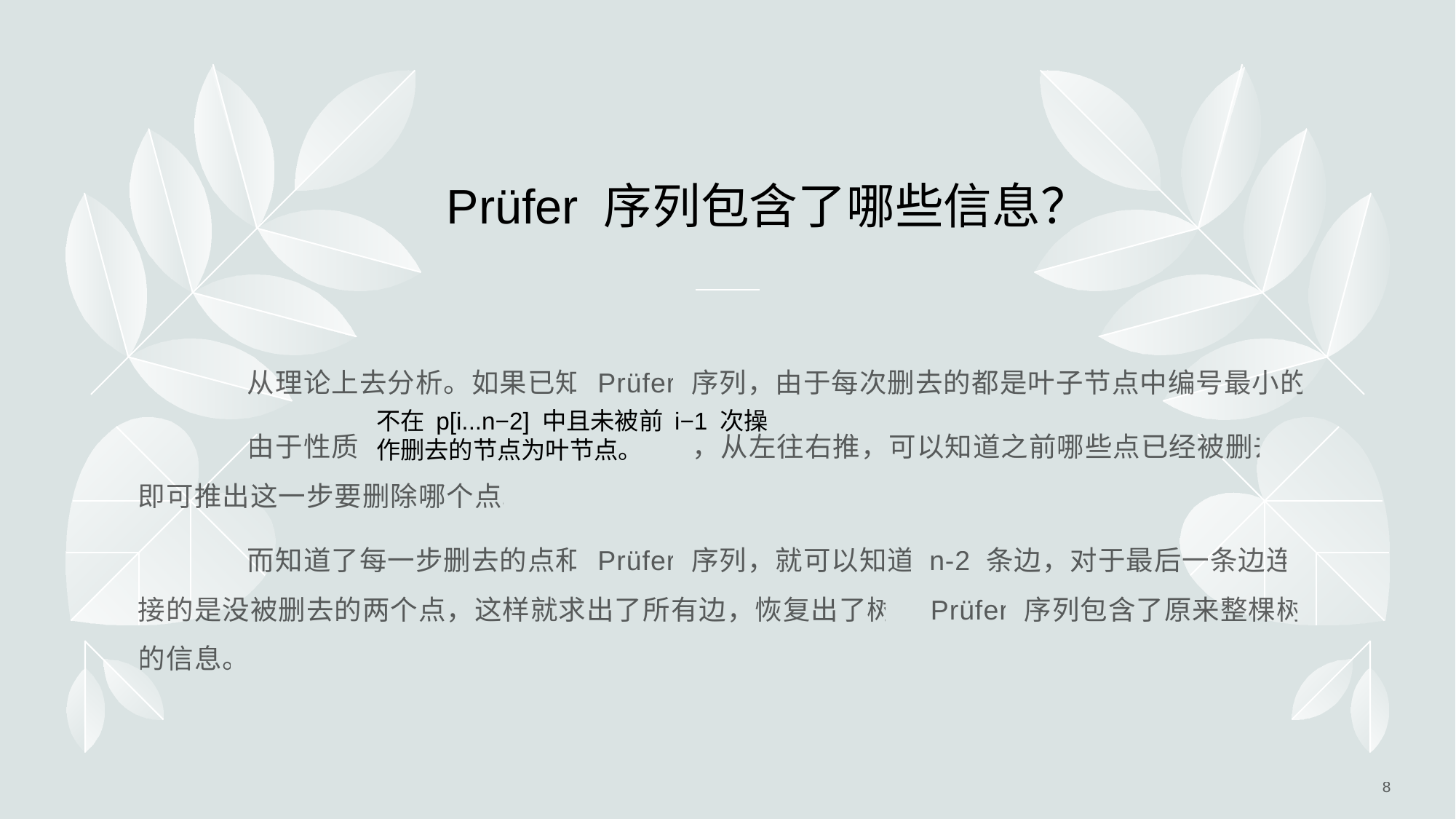

# Prüfer 序列包含了哪些信息？
	从理论上去分析。如果已知 Prüfer 序列，由于每次删去的都是叶子节点中编号最小的。
	由于性质                                                ，从左往右推，可以知道之前哪些点已经被删去了，即可推出这一步要删除哪个点。
	而知道了每一步删去的点和 Prüfer 序列，就可以知道 n-2 条边，对于最后一条边连接的是没被删去的两个点，这样就求出了所有边，恢复出了树。Prüfer 序列包含了原来整棵树的信息。
不在 p[i...n−2] 中且未被前 i−1 次操作删去的节点为叶节点。
8